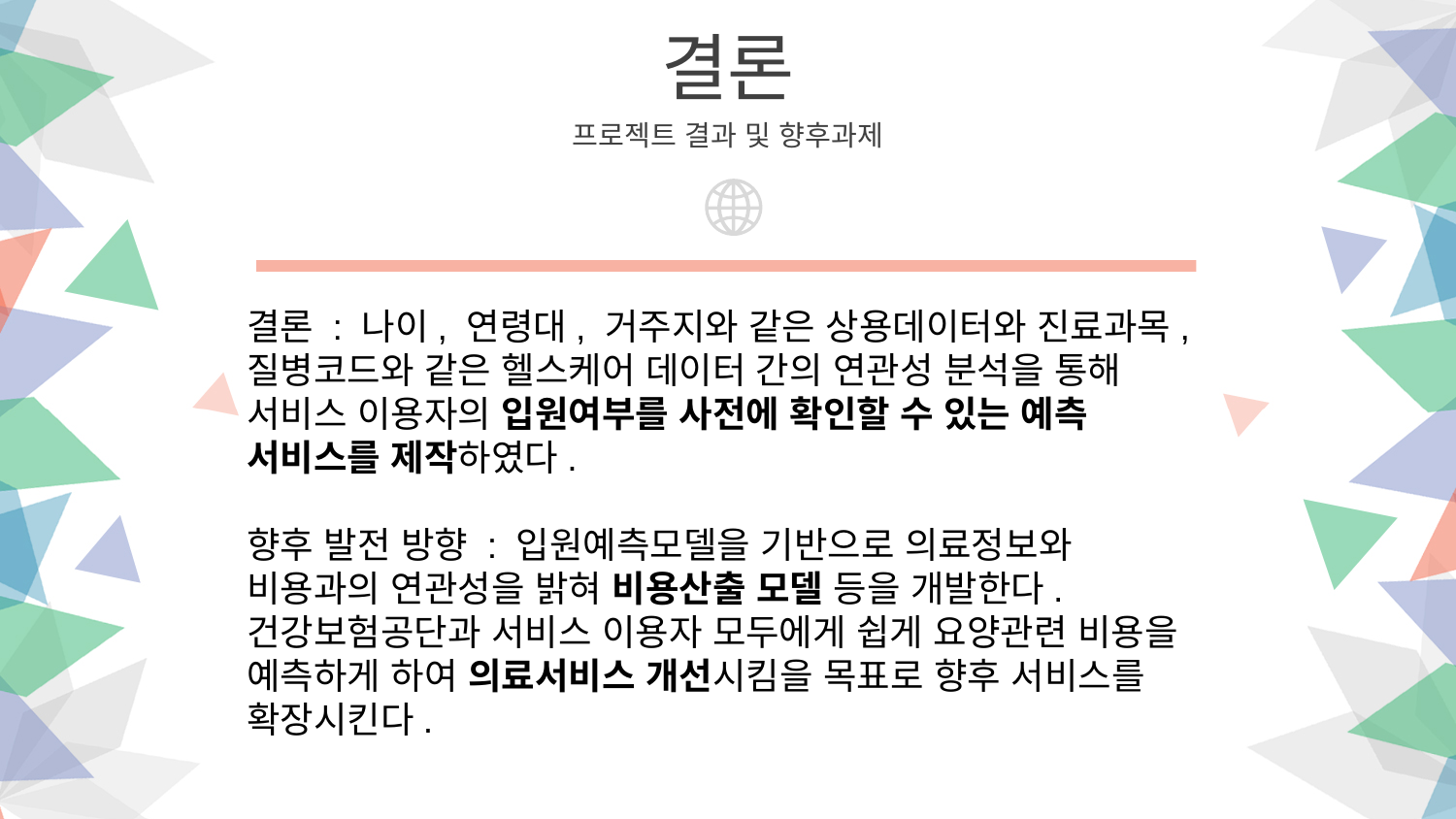

결론
프로젝트 결과 및 향후과제

결론 : 나이, 연령대, 거주지와 같은 상용데이터와 진료과목, 질병코드와 같은 헬스케어 데이터 간의 연관성 분석을 통해 서비스 이용자의 입원여부를 사전에 확인할 수 있는 예측 서비스를 제작하였다.

향후 발전 방향 : 입원예측모델을 기반으로 의료정보와 비용과의 연관성을 밝혀 비용산출 모델 등을 개발한다. 건강보험공단과 서비스 이용자 모두에게 쉽게 요양관련 비용을 예측하게 하여 의료서비스 개선시킴을 목표로 향후 서비스를 확장시킨다.